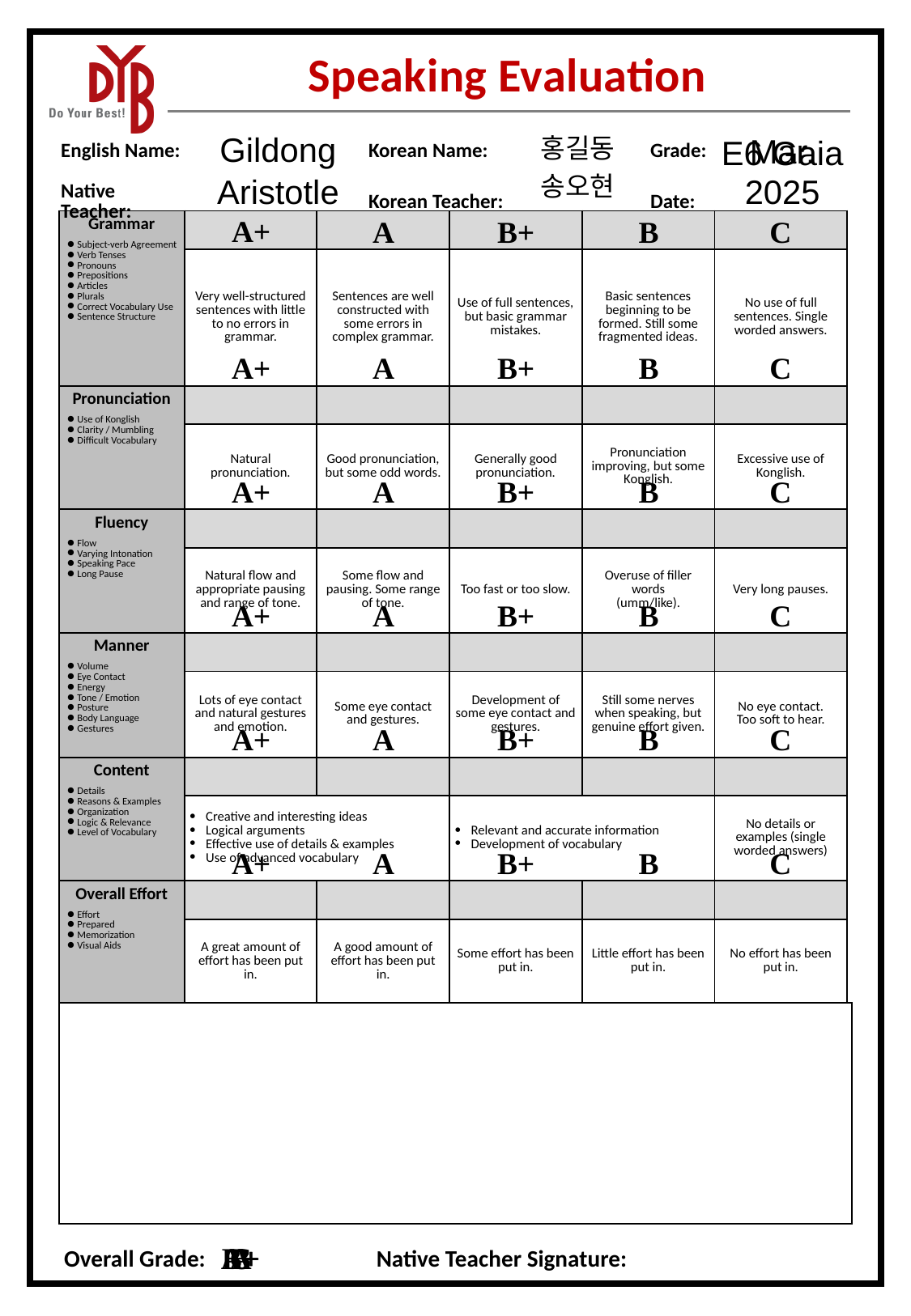

Gildong
홍길동
E6 Gaia
Aristotle
송오현
Mar. 2025
A+
A
B+
B
C
B+
A
B
C
A+
A
B+
B
C
A+
A
B+
B
C
A+
A
B+
B
C
A+
A
B+
B
C
A+

C
B
B+
A
A+